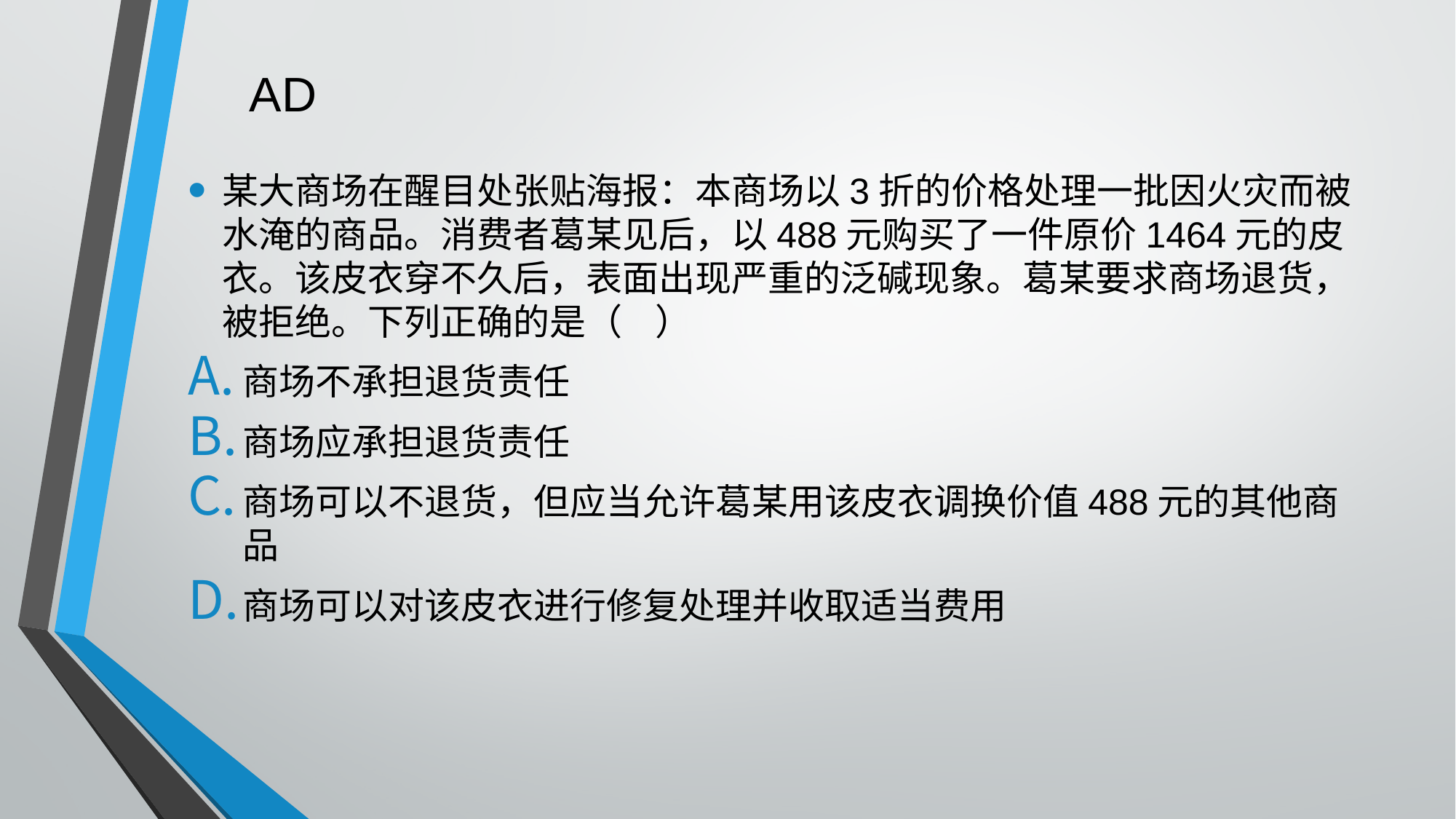

AD
某大商场在醒目处张贴海报：本商场以3折的价格处理一批因火灾而被水淹的商品。消费者葛某见后，以488元购买了一件原价1464元的皮衣。该皮衣穿不久后，表面出现严重的泛碱现象。葛某要求商场退货，被拒绝。下列正确的是（    ）
商场不承担退货责任
商场应承担退货责任
商场可以不退货，但应当允许葛某用该皮衣调换价值488元的其他商品
商场可以对该皮衣进行修复处理并收取适当费用